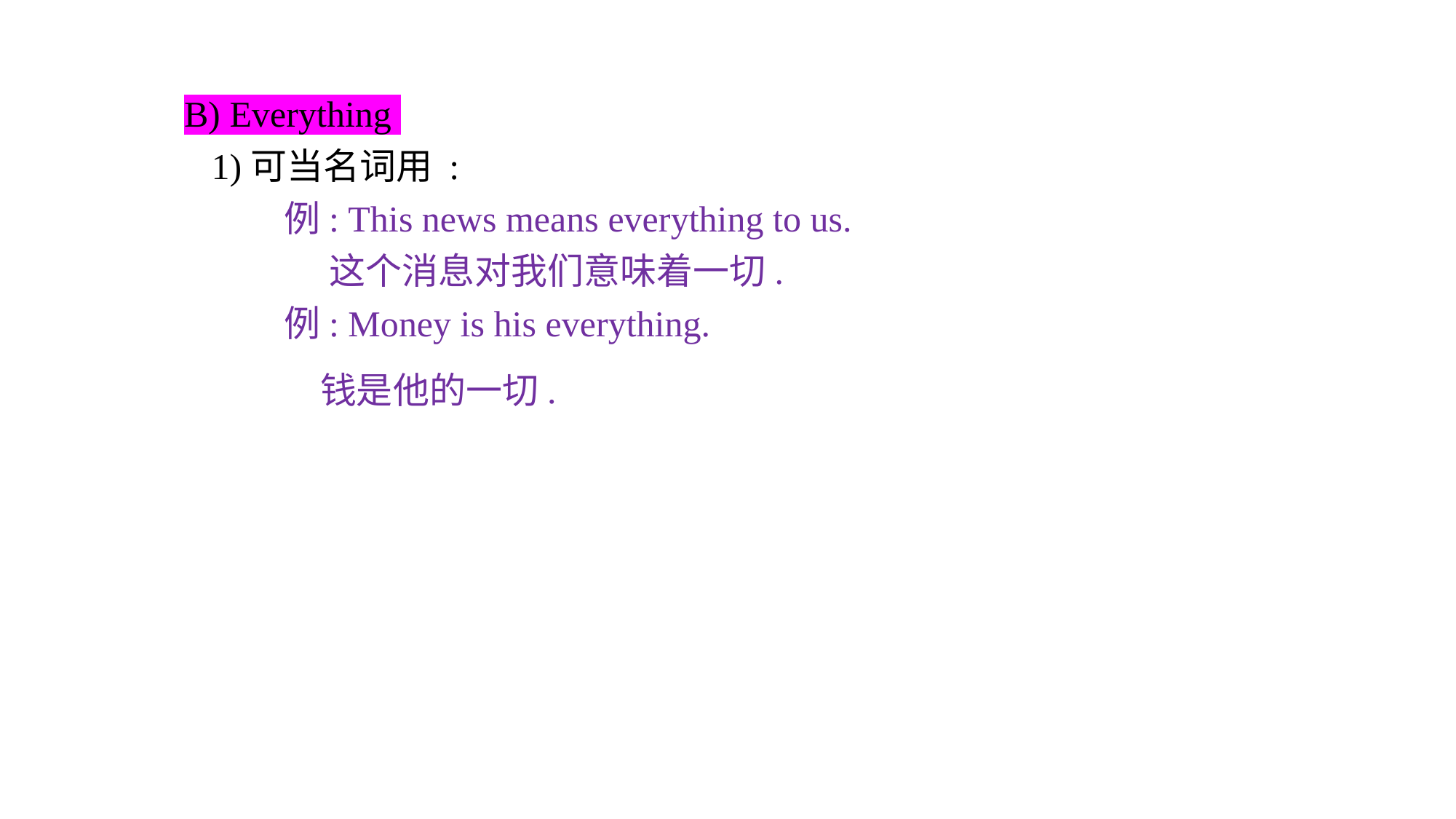

B) Everything
   1)可当名词用 :
          例: This news means everything to us.
               这个消息对我们意味着一切.    
          例: Money is his everything.  
              钱是他的一切.